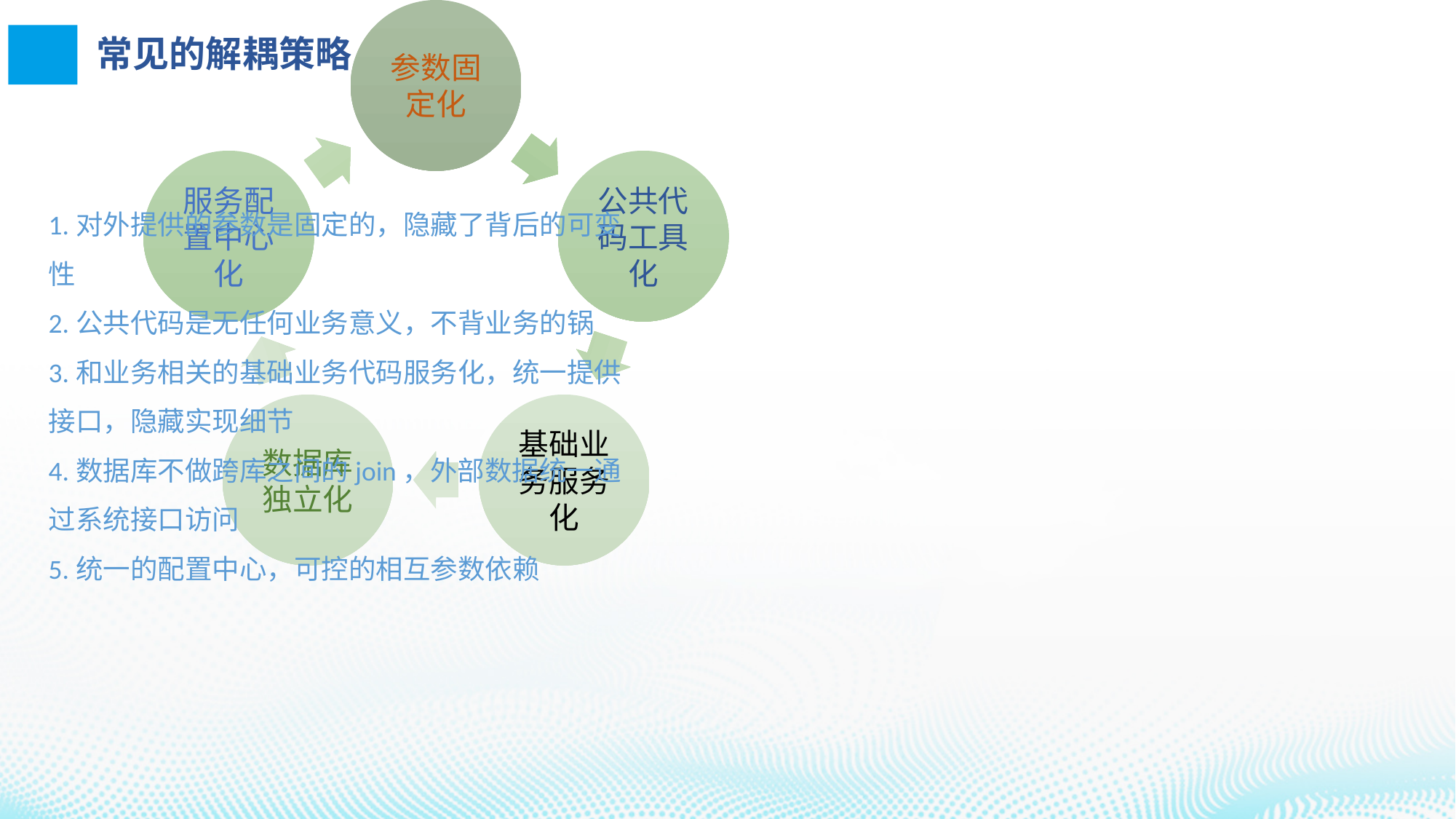

# 常见的解耦策略
参数固定化

公共代码工具化

基础业务服务化

数据库独立化

服务配置中心化

1.对外提供的参数是固定的，隐藏了背后的可变性
2.公共代码是无任何业务意义，不背业务的锅
3.和业务相关的基础业务代码服务化，统一提供接口，隐藏实现细节
4.数据库不做跨库之间的join，外部数据统一通过系统接口访问
5.统一的配置中心，可控的相互参数依赖